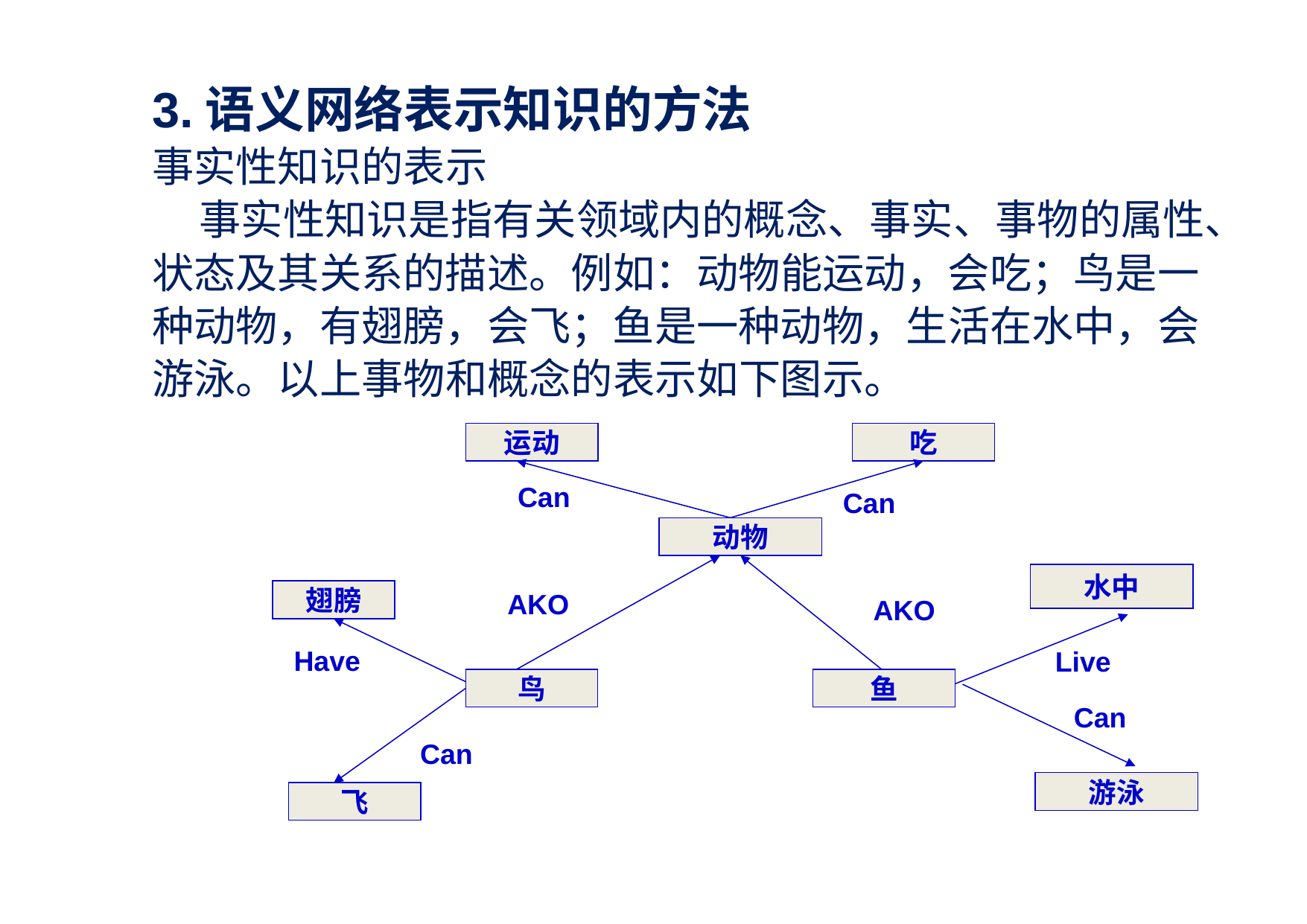

3.语义网络表示知识的方法
事实性知识的表示
    事实性知识是指有关领域内的概念、事实、事物的属性、状态及其关系的描述。例如：动物能运动，会吃；鸟是一种动物，有翅膀，会飞；鱼是一种动物，生活在水中，会游泳。以上事物和概念的表示如下图示。
运动
吃

Can
Can
动物

水中
AKO
翅膀
AKO

Have
Live
鸟
鱼

Can
Can
游泳
飞
86